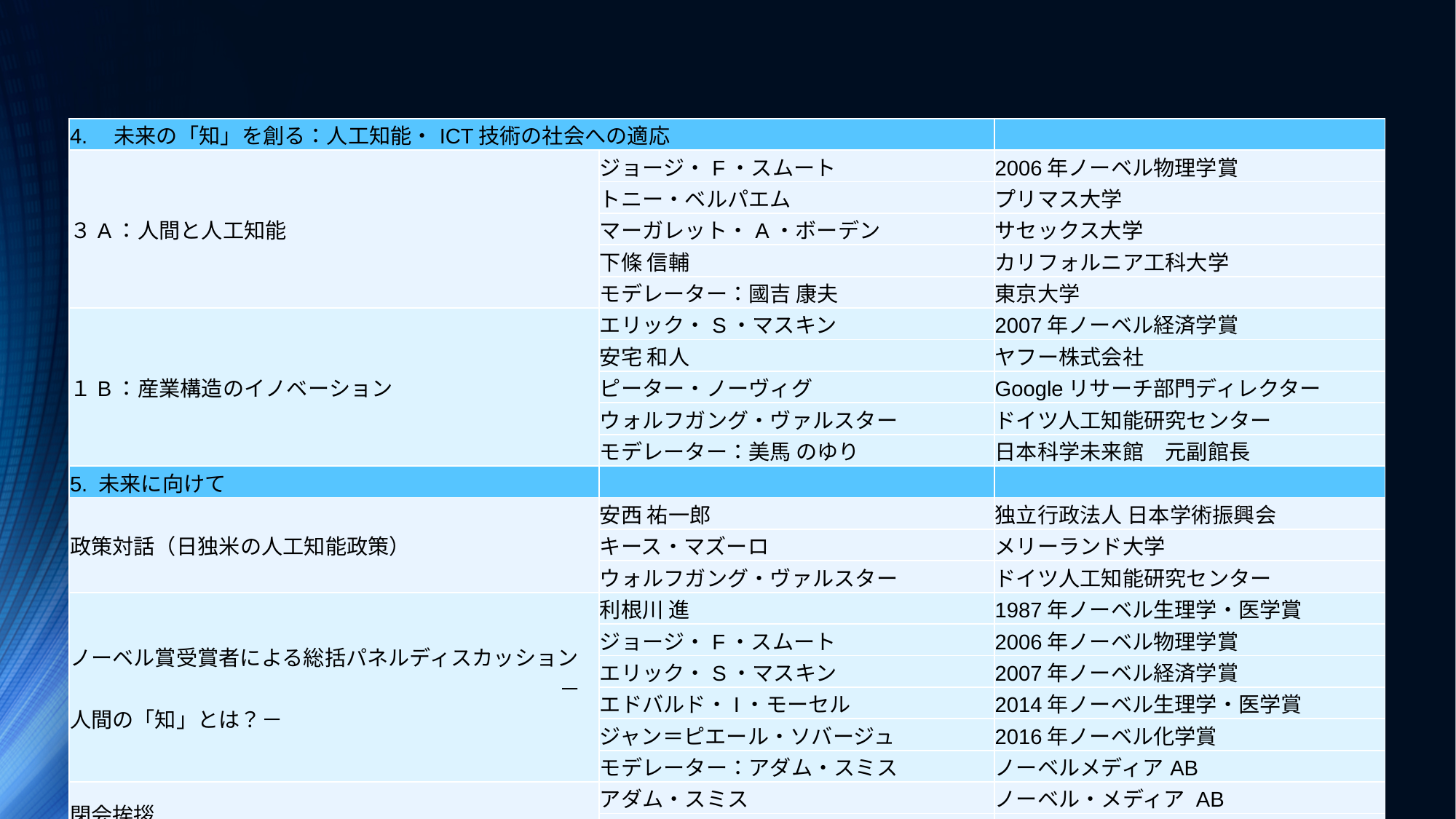

# 内容
| 4.　未来の「知」を創る：人工知能・ICT技術の社会への適応 |  |  |
| --- | --- | --- |
| ３A：人間と人工知能 | ジョージ・F・スムート | 2006年ノーベル物理学賞 |
|  | トニー・ベルパエム | プリマス大学 |
|  | マーガレット・A・ボーデン | サセックス大学 |
|  | 下條 信輔 | カリフォルニア工科大学 |
|  | モデレーター：國吉 康夫 | 東京大学 |
| １B：産業構造のイノベーション | エリック・S・マスキン | 2007年ノーベル経済学賞 |
|  | 安宅 和人 | ヤフー株式会社 |
|  | ピーター・ノーヴィグ | Googleリサーチ部門ディレクター |
|  | ウォルフガング・ヴァルスター | ドイツ人工知能研究センター |
|  | モデレーター：美馬 のゆり | 日本科学未来館　元副館長 |
| 5. 未来に向けて |  |  |
| 政策対話（日独米の人工知能政策） | 安西 祐一郎 | 独立行政法人 日本学術振興会 |
|  | キース・マズーロ | メリーランド大学 |
|  | ウォルフガング・ヴァルスター | ドイツ人工知能研究センター |
| ノーベル賞受賞者による総括パネルディスカッション 　　　　　　　　　　　　　　　　　　　　　　　－人間の「知」とは？－ | 利根川 進 | 1987年ノーベル生理学・医学賞 |
|  | ジョージ・F・スムート | 2006年ノーベル物理学賞 |
|  | エリック・S・マスキン | 2007年ノーベル経済学賞 |
|  | エドバルド・I・モーセル | 2014年ノーベル生理学・医学賞 |
|  | ジャン＝ピエール・ソバージュ | 2016年ノーベル化学賞 |
|  | モデレーター：アダム・スミス | ノーベルメディアAB |
| 閉会挨拶 | アダム・スミス | ノーベル・メディア AB |
|  | 安西祐一郎 | 独立行政法人 日本学術振興会 |